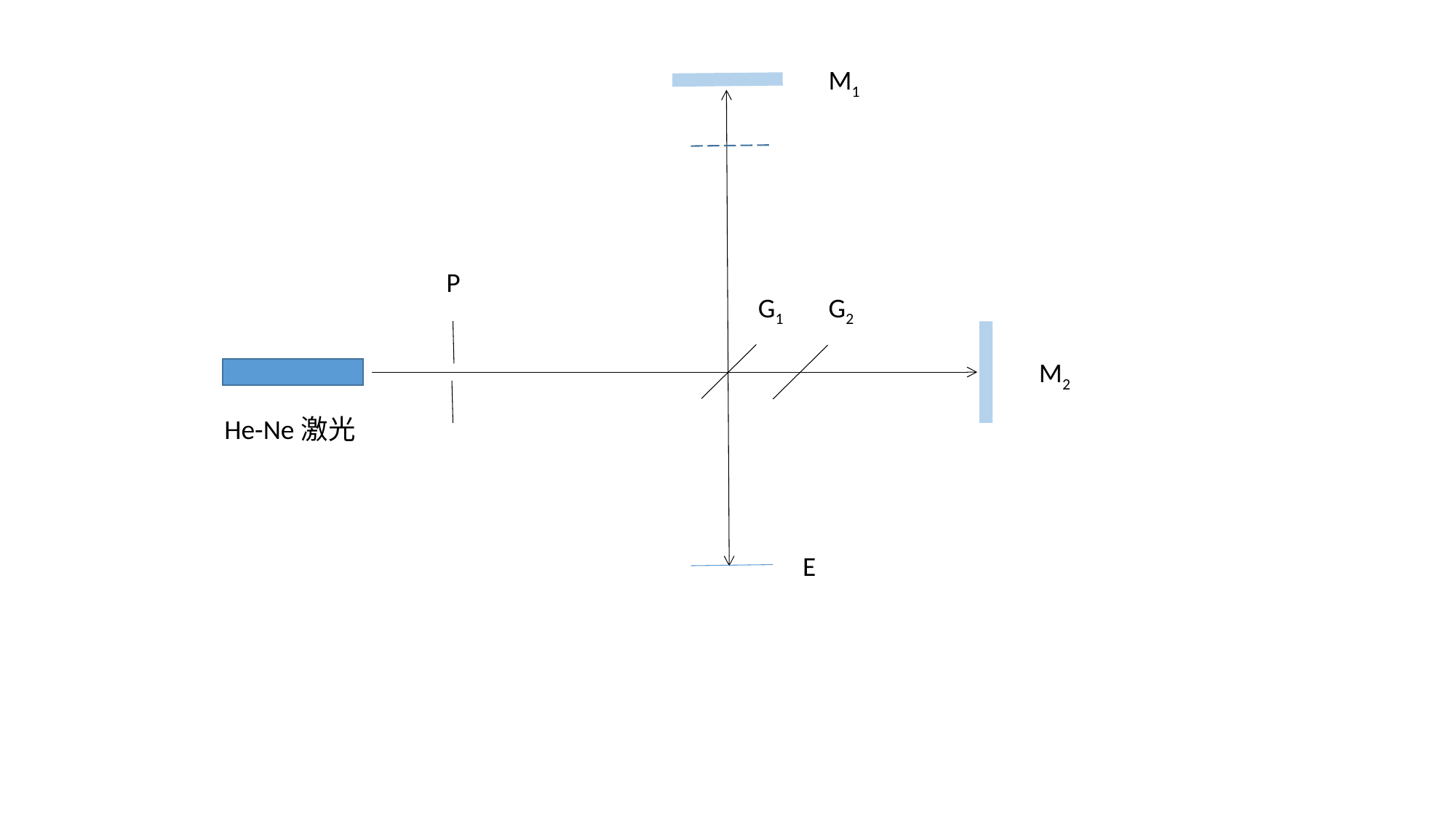

M1

P
G1
G2
M2

He-Ne激光
E
1